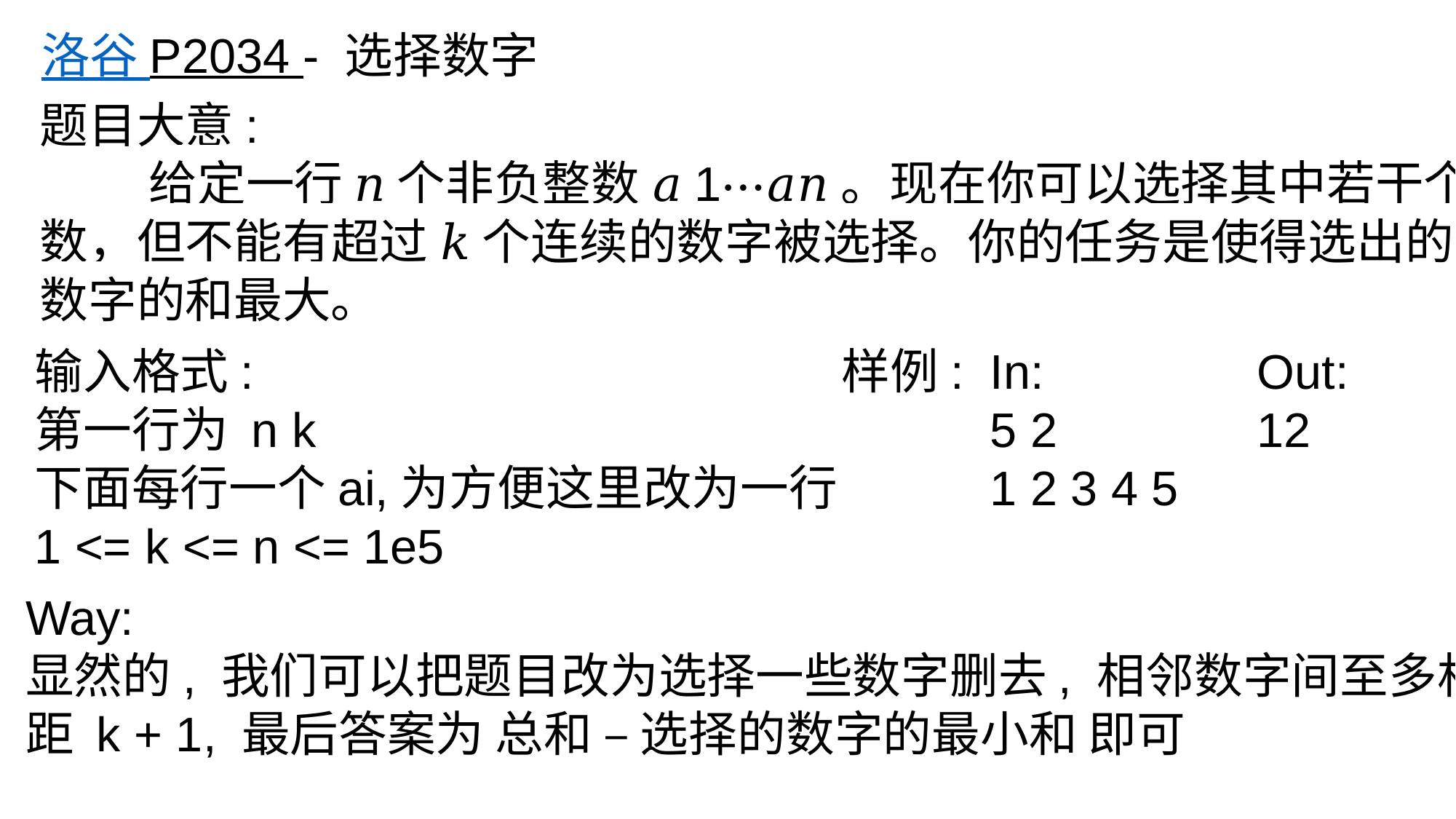

洛谷 P2034 - 选择数字
题目大意:
	给定一行 𝑛 个非负整数 𝑎1⋯𝑎𝑛​。现在你可以选择其中若干个
数，但不能有超过 𝑘 个连续的数字被选择。你的任务是使得选出的
数字的和最大。
输入格式:
第一行为 n k
下面每行一个ai,为方便这里改为一行
1 <= k <= n <= 1e5
样例:
In:
5 2
1 2 3 4 5
Out:
12
Way:
显然的, 我们可以把题目改为选择一些数字删去, 相邻数字间至多相
距 k + 1, 最后答案为 总和 – 选择的数字的最小和 即可